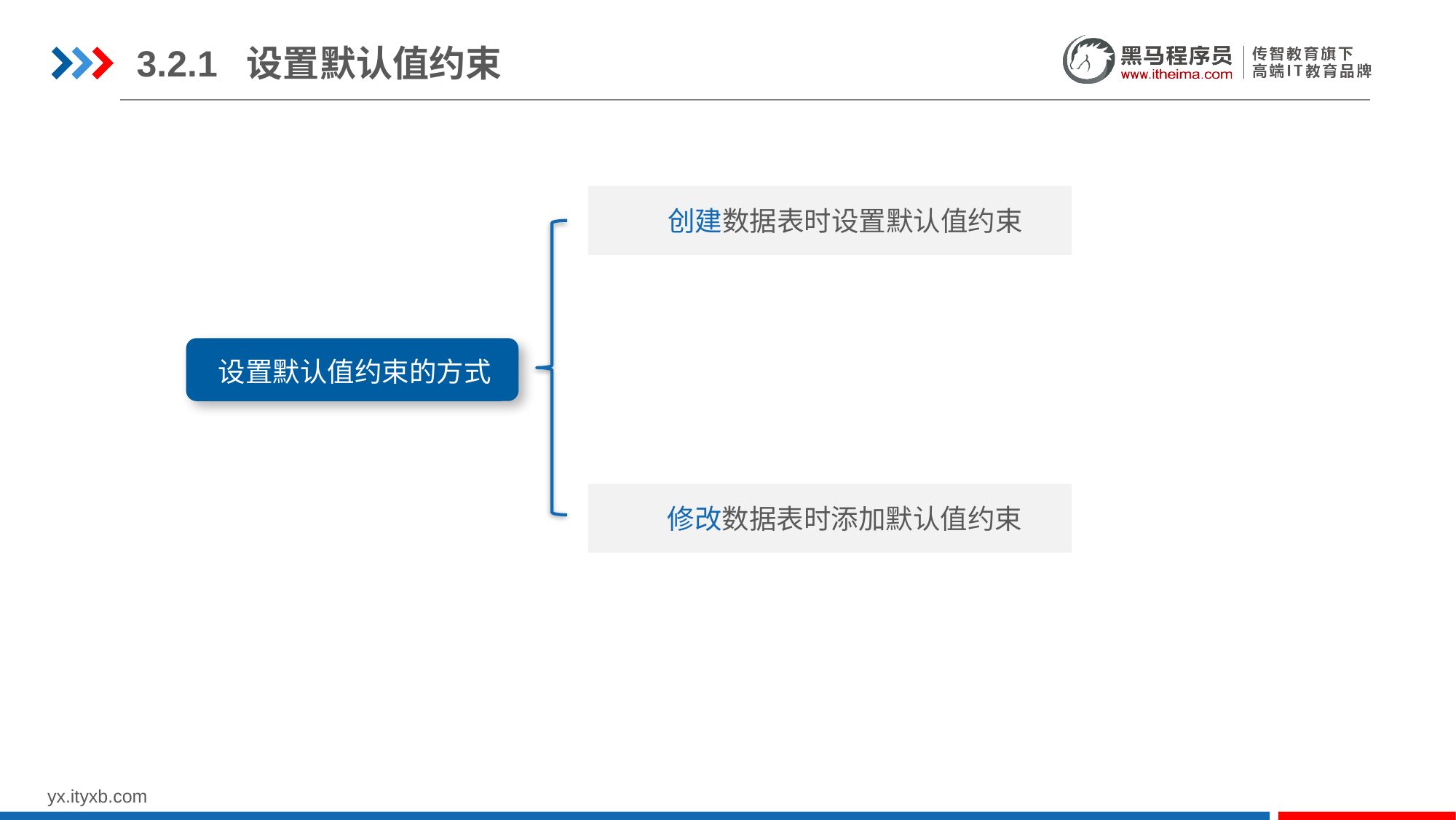

3.2.1  设置默认值约束

创建数据表时设置默认值约束

设置默认值约束的方式

修改数据表时添加默认值约束